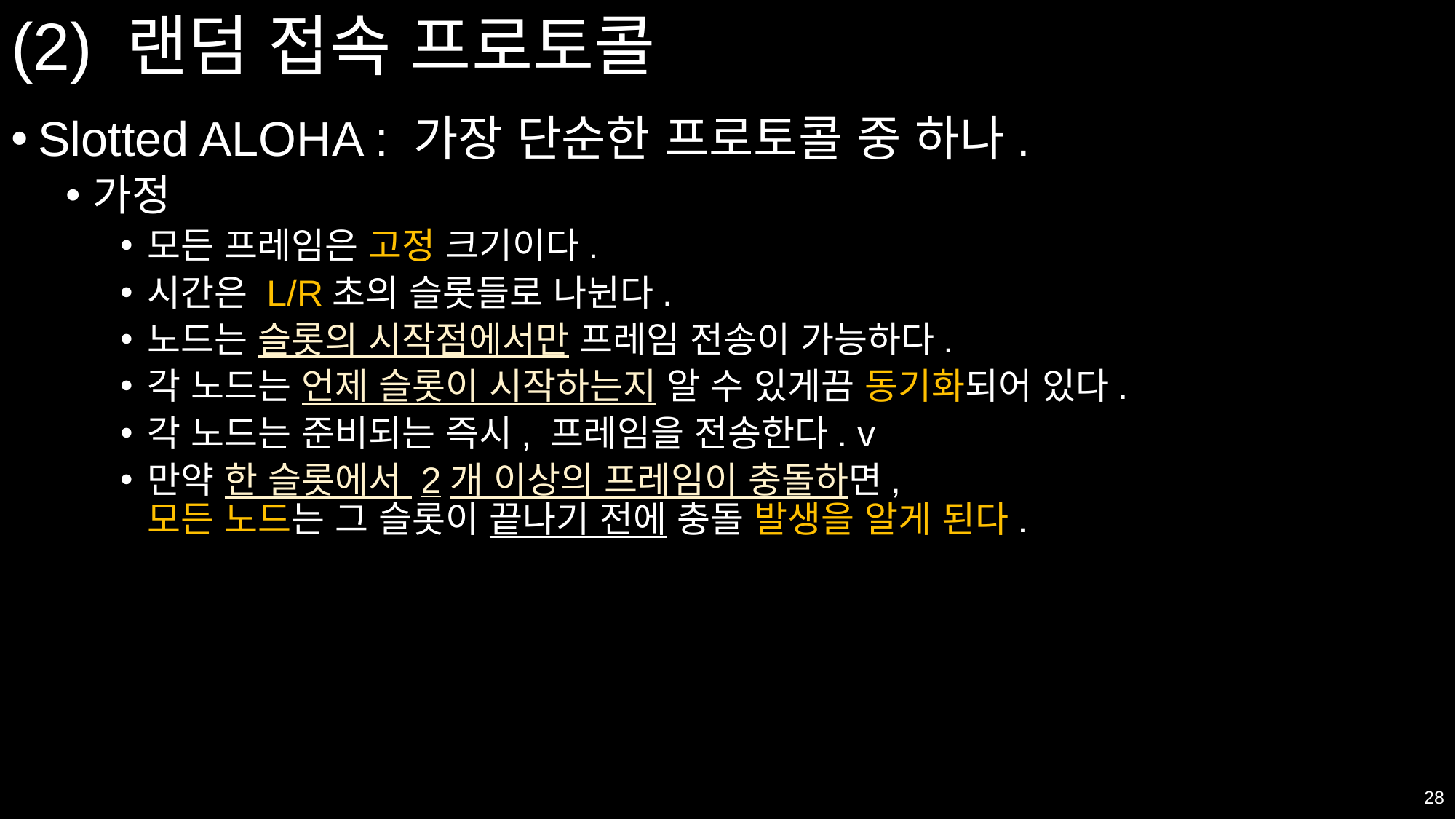

# (2) 랜덤 접속 프로토콜
Slotted ALOHA : 가장 단순한 프로토콜 중 하나.
가정
모든 프레임은 고정 크기이다.
시간은 L/R초의 슬롯들로 나뉜다.
노드는 슬롯의 시작점에서만 프레임 전송이 가능하다.
각 노드는 언제 슬롯이 시작하는지 알 수 있게끔 동기화되어 있다.
각 노드는 준비되는 즉시, 프레임을 전송한다. v
만약 한 슬롯에서 2개 이상의 프레임이 충돌하면, 					         모든 노드는 그 슬롯이 끝나기 전에 충돌 발생을 알게 된다.
28